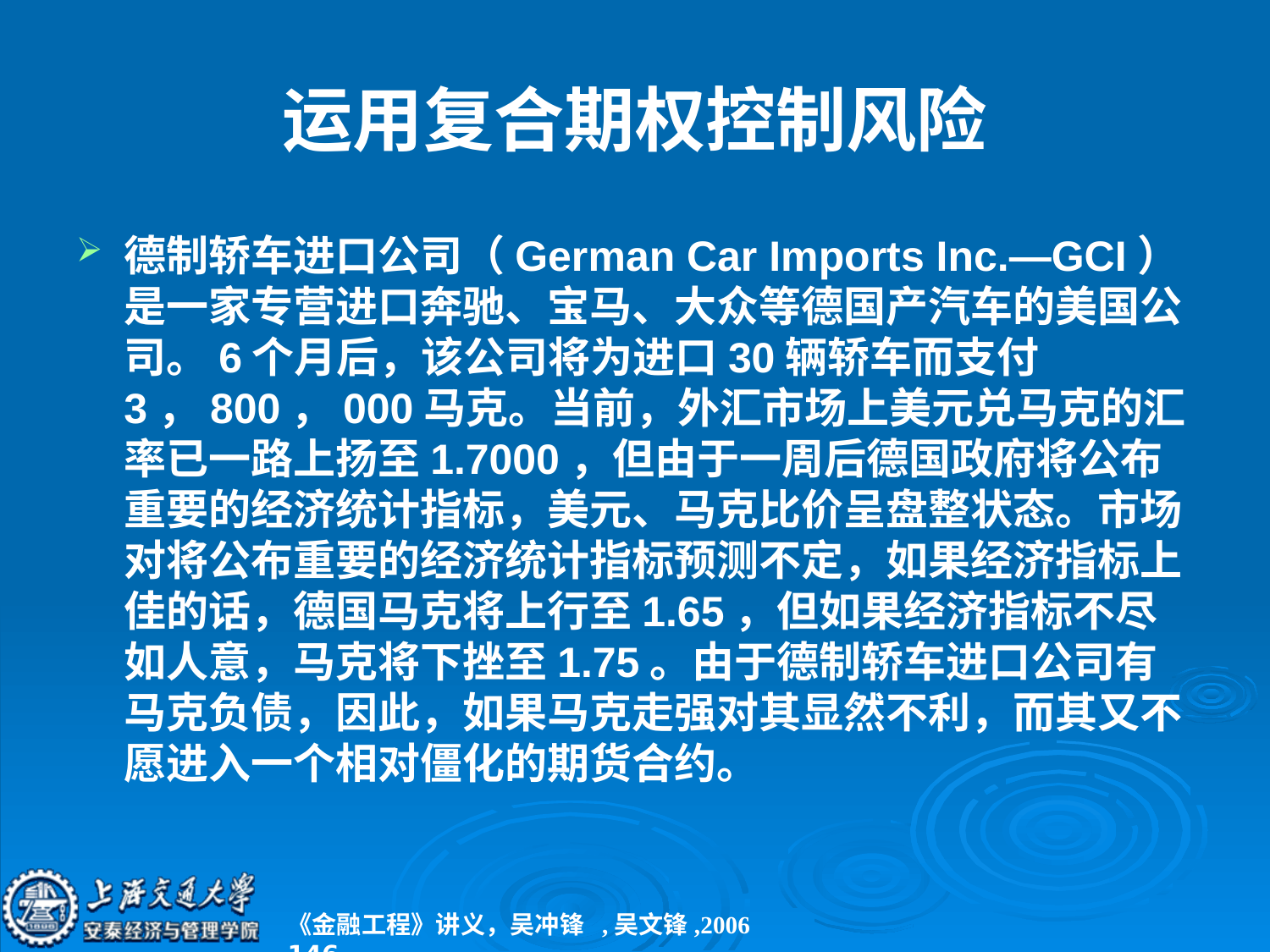

# 运用复合期权控制风险
德制轿车进口公司（German Car Imports Inc.—GCI）是一家专营进口奔驰、宝马、大众等德国产汽车的美国公司。6个月后，该公司将为进口30辆轿车而支付3，800，000马克。当前，外汇市场上美元兑马克的汇率已一路上扬至1.7000，但由于一周后德国政府将公布重要的经济统计指标，美元、马克比价呈盘整状态。市场对将公布重要的经济统计指标预测不定，如果经济指标上佳的话，德国马克将上行至1.65，但如果经济指标不尽如人意，马克将下挫至1.75。由于德制轿车进口公司有马克负债，因此，如果马克走强对其显然不利，而其又不愿进入一个相对僵化的期货合约。